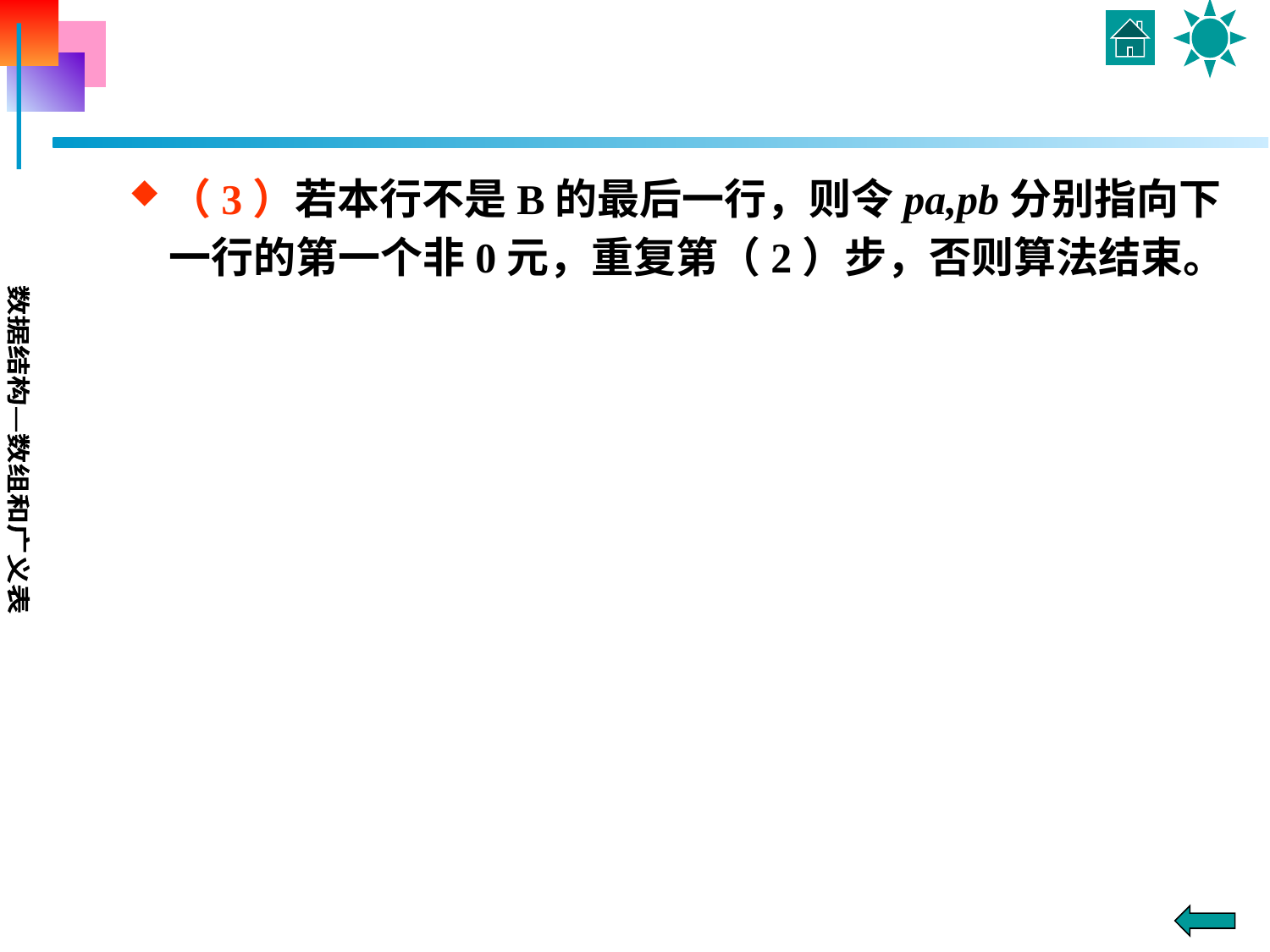

#
（3）若本行不是B的最后一行，则令pa,pb分别指向下一行的第一个非0元，重复第（2）步，否则算法结束。

72